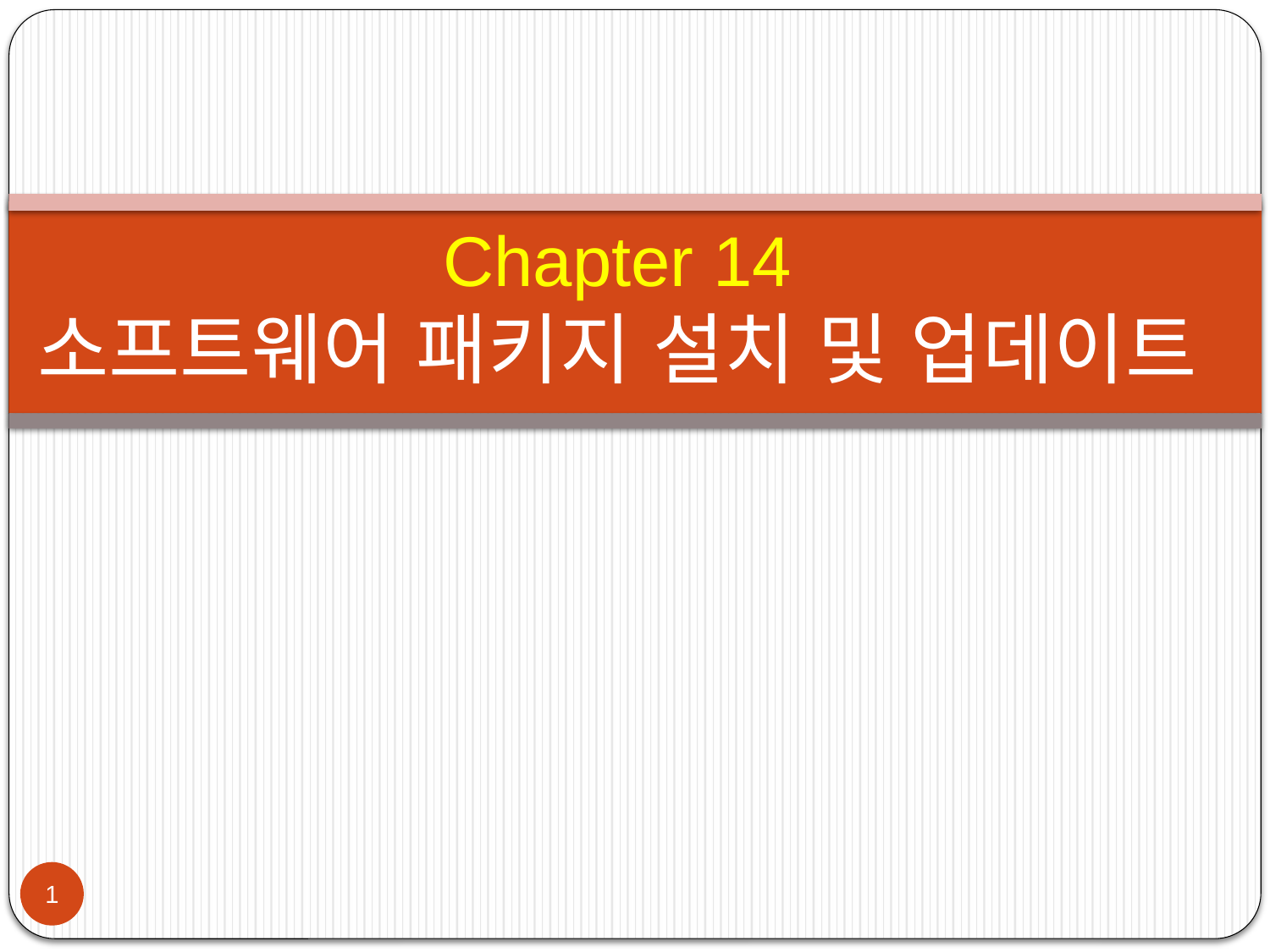

# Chapter 14 소프트웨어 패키지 설치 및 업데이트
1